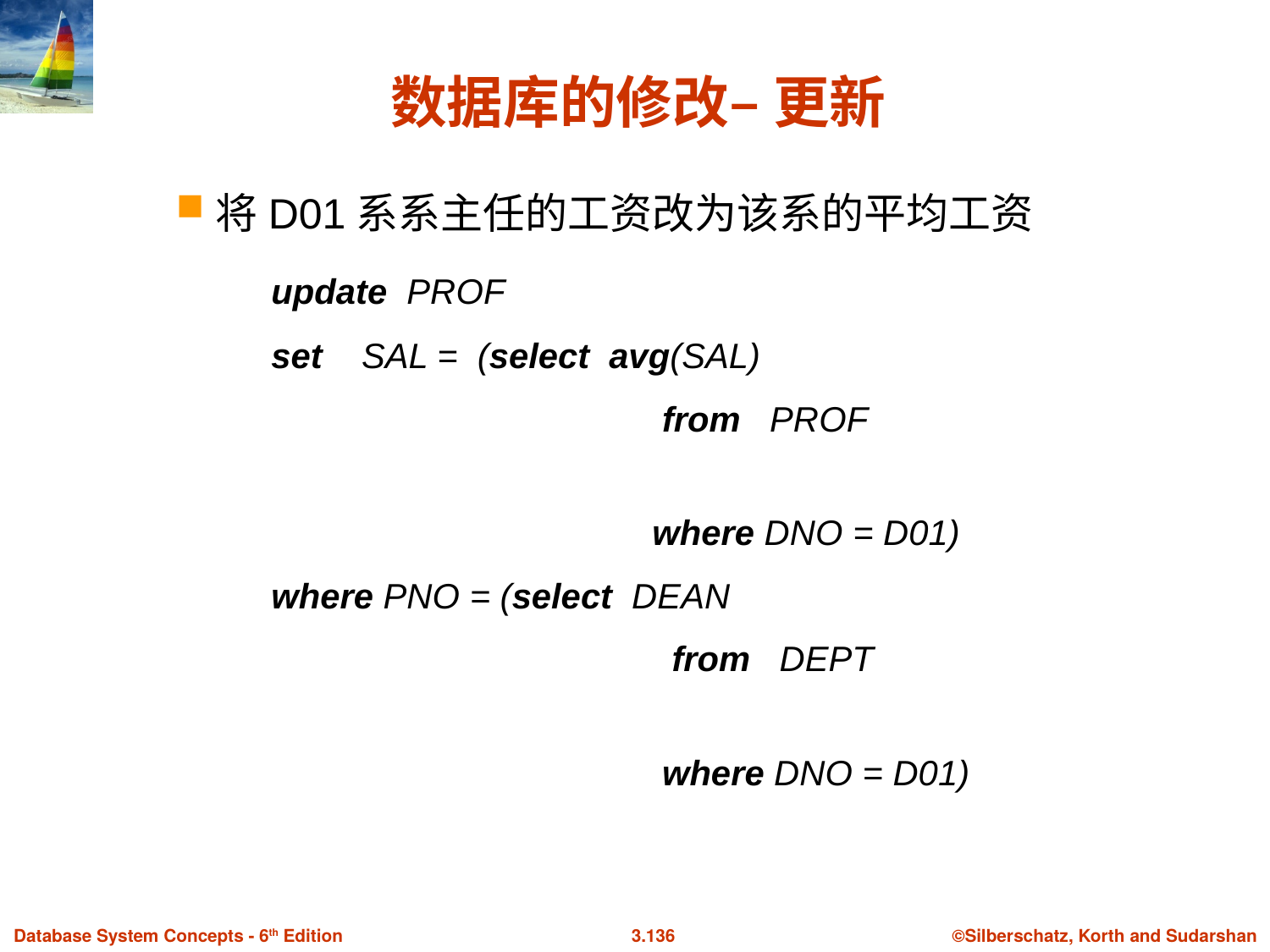

# 数据库的修改– 更新
将D01系系主任的工资改为该系的平均工资
	update  PROF
	set    SAL =  (select  avg(SAL)
				 from   PROF
				where DNO = D01)
	where PNO = (select  DEAN
				  from   DEPT
				 where DNO = D01)